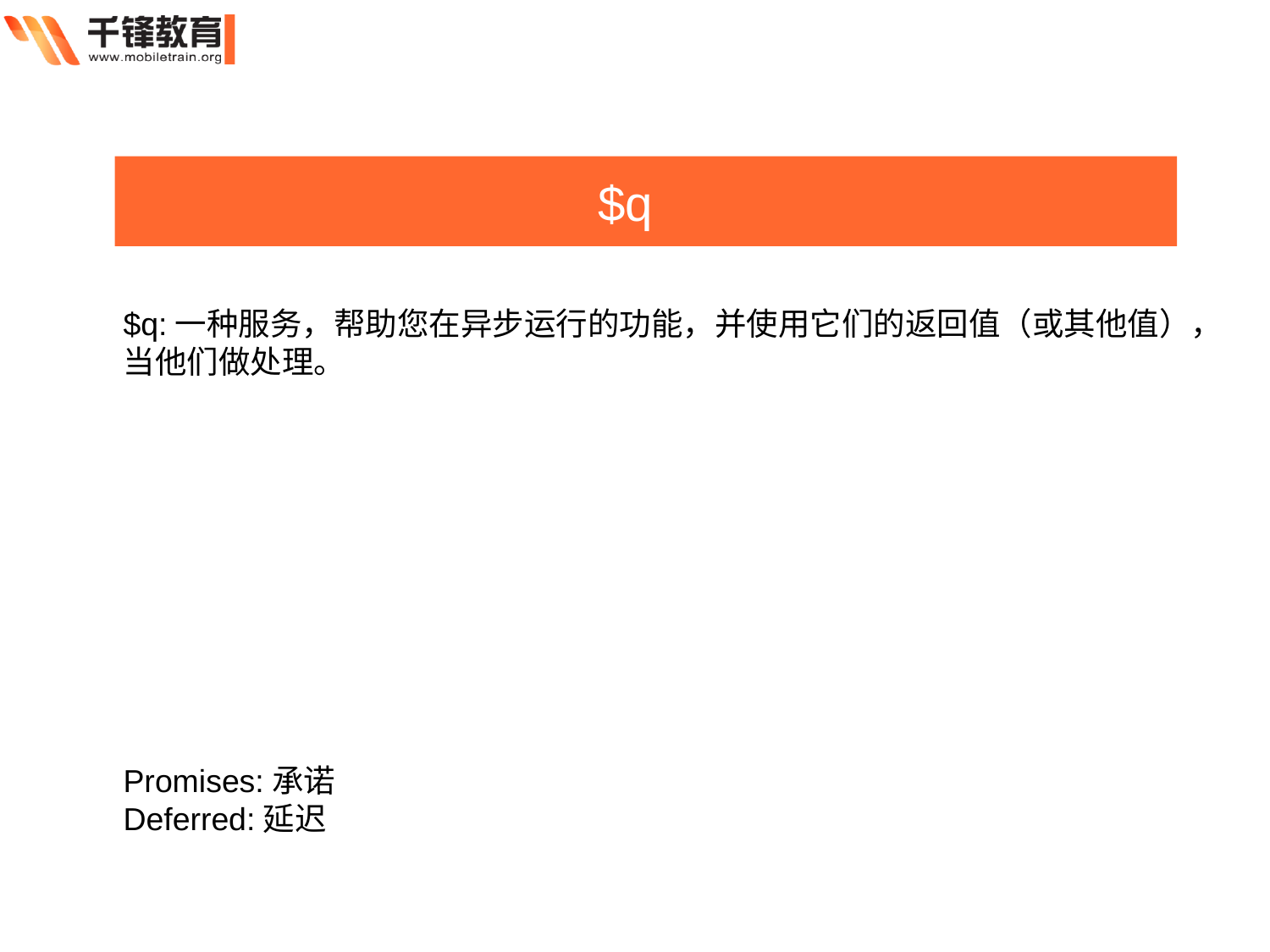

$q
$q:一种服务，帮助您在异步运行的功能，并使用它们的返回值（或其他值），
当他们做处理。

Promises:承诺
Deferred:延迟